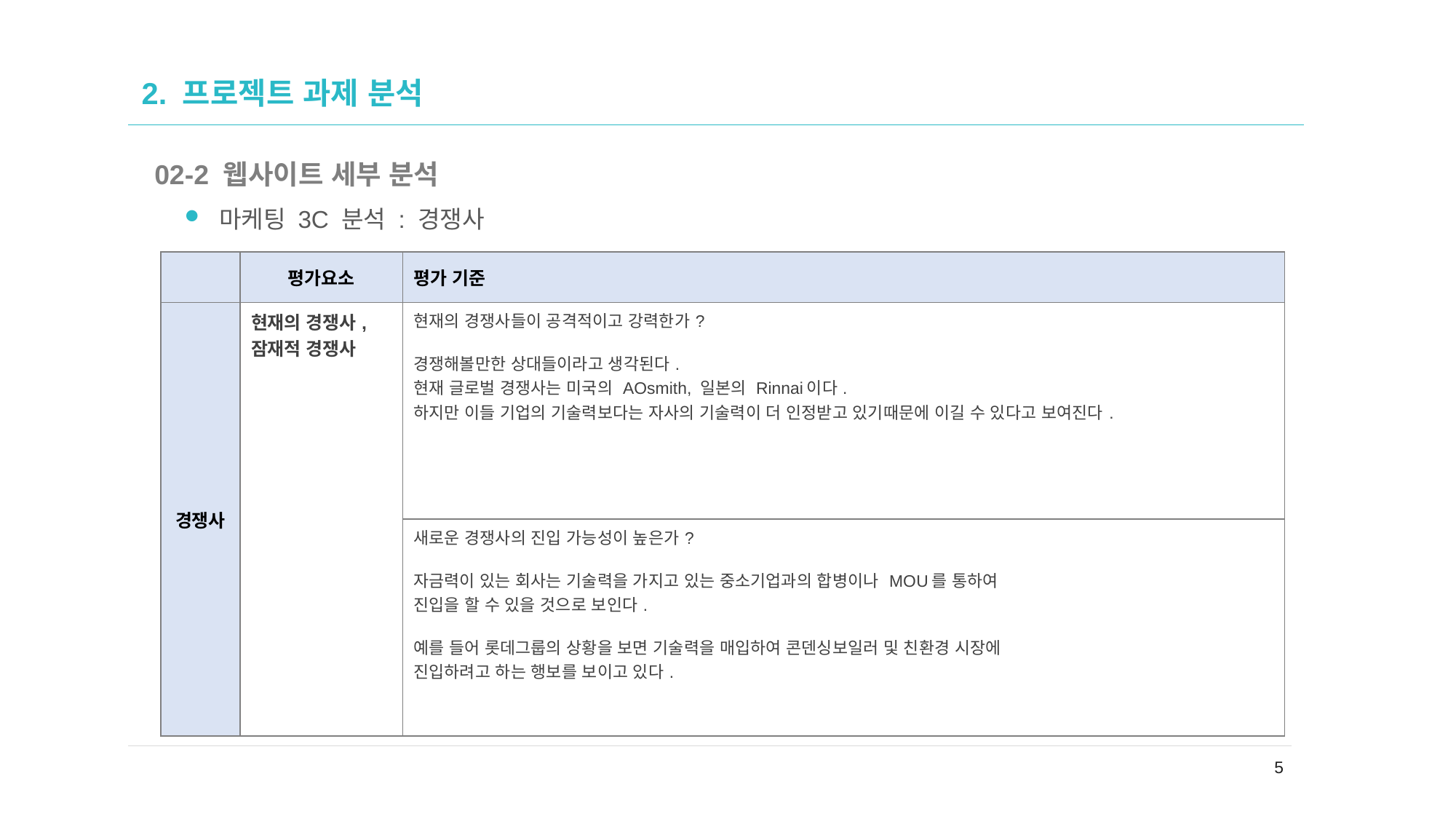

02
# 2. 프로젝트 과제 분석
02-2 웹사이트 세부 분석
마케팅 3C 분석 : 경쟁사

|  | 평가요소 | 평가 기준 |
| --- | --- | --- |
| 경쟁사 | 현재의 경쟁사, 잠재적 경쟁사 | 현재의 경쟁사들이 공격적이고 강력한가? 경쟁해볼만한 상대들이라고 생각된다. 현재 글로벌 경쟁사는 미국의 AOsmith, 일본의 Rinnai이다. 하지만 이들 기업의 기술력보다는 자사의 기술력이 더 인정받고 있기때문에 이길 수 있다고 보여진다. |
|  |  | 새로운 경쟁사의 진입 가능성이 높은가? 자금력이 있는 회사는 기술력을 가지고 있는 중소기업과의 합병이나 MOU를 통하여 진입을 할 수 있을 것으로 보인다. 예를 들어 롯데그룹의 상황을 보면 기술력을 매입하여 콘덴싱보일러 및 친환경 시장에 진입하려고 하는 행보를 보이고 있다. |
5